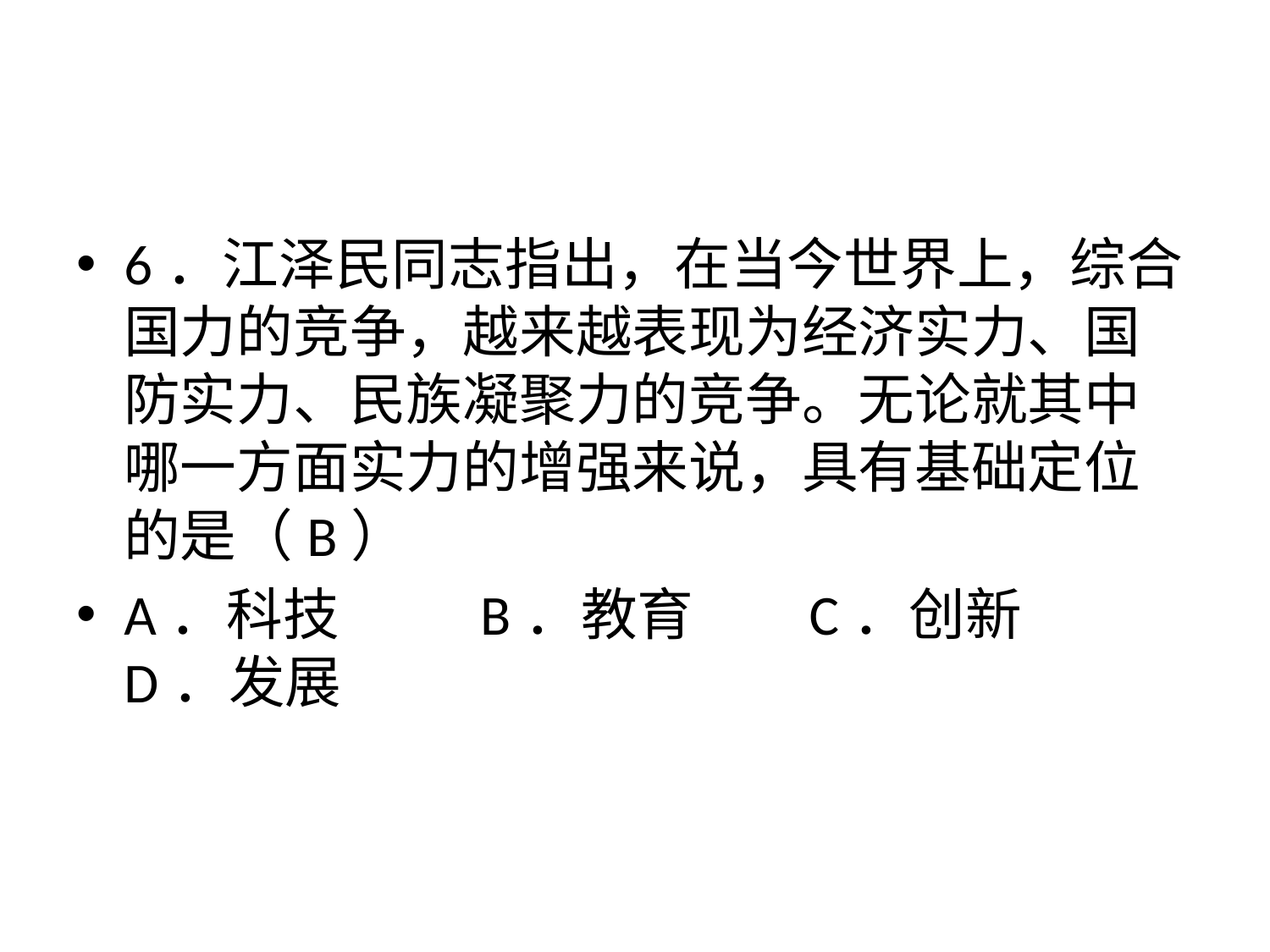

#
6．江泽民同志指出，在当今世界上，综合国力的竞争，越来越表现为经济实力、国防实力、民族凝聚力的竞争。无论就其中哪一方面实力的增强来说，具有基础定位的是（B）
A．科技          B．教育        C．创新           D．发展